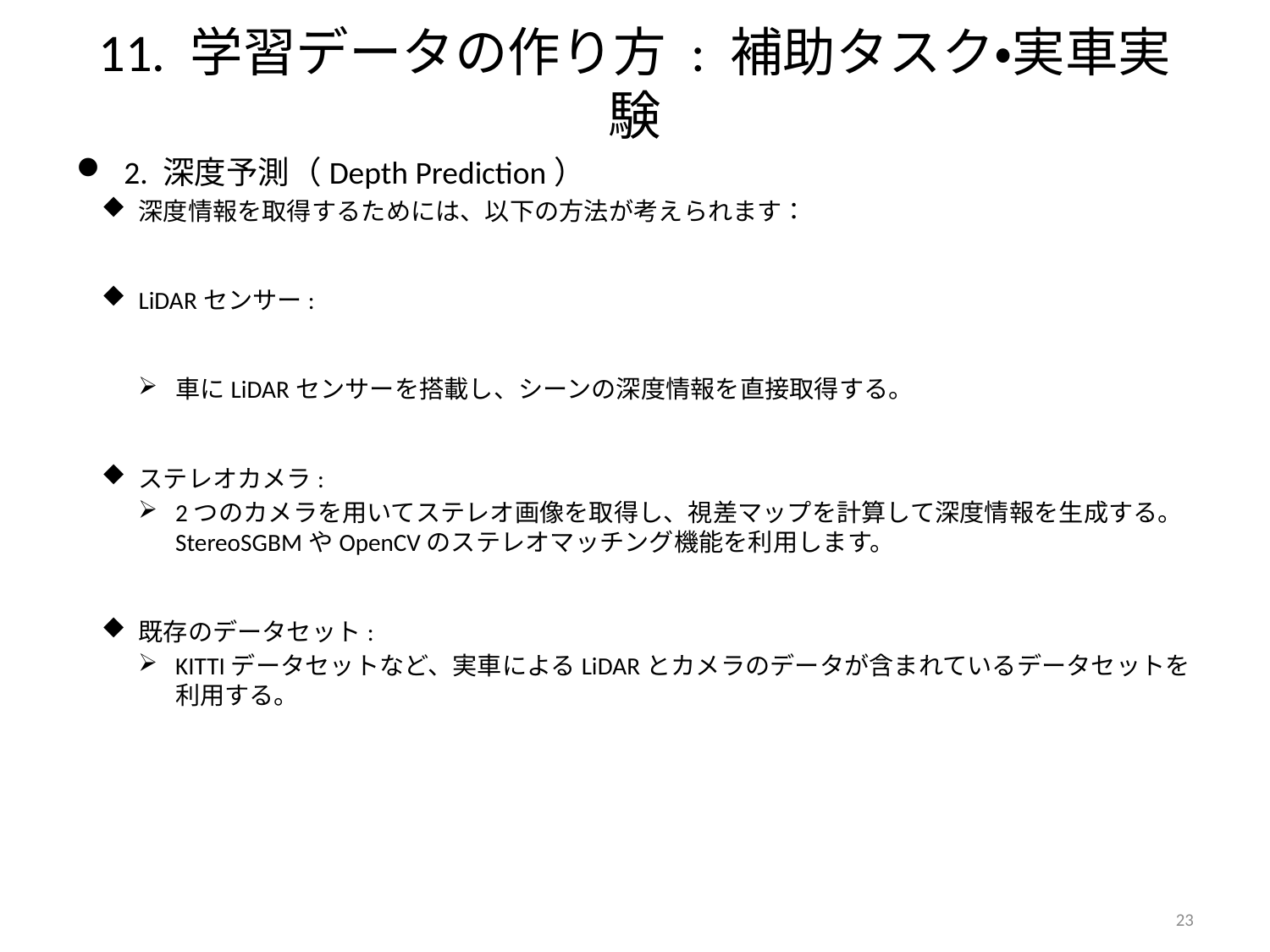

# 11. 学習データの作り方 : 補助タスク・実車実験
2. 深度予測（Depth Prediction）
深度情報を取得するためには、以下の方法が考えられます：

LiDARセンサー:

車にLiDARセンサーを搭載し、シーンの深度情報を直接取得する。

ステレオカメラ:
2つのカメラを用いてステレオ画像を取得し、視差マップを計算して深度情報を生成する。StereoSGBMやOpenCVのステレオマッチング機能を利用します。

既存のデータセット:
KITTIデータセットなど、実車によるLiDARとカメラのデータが含まれているデータセットを利用する。
23